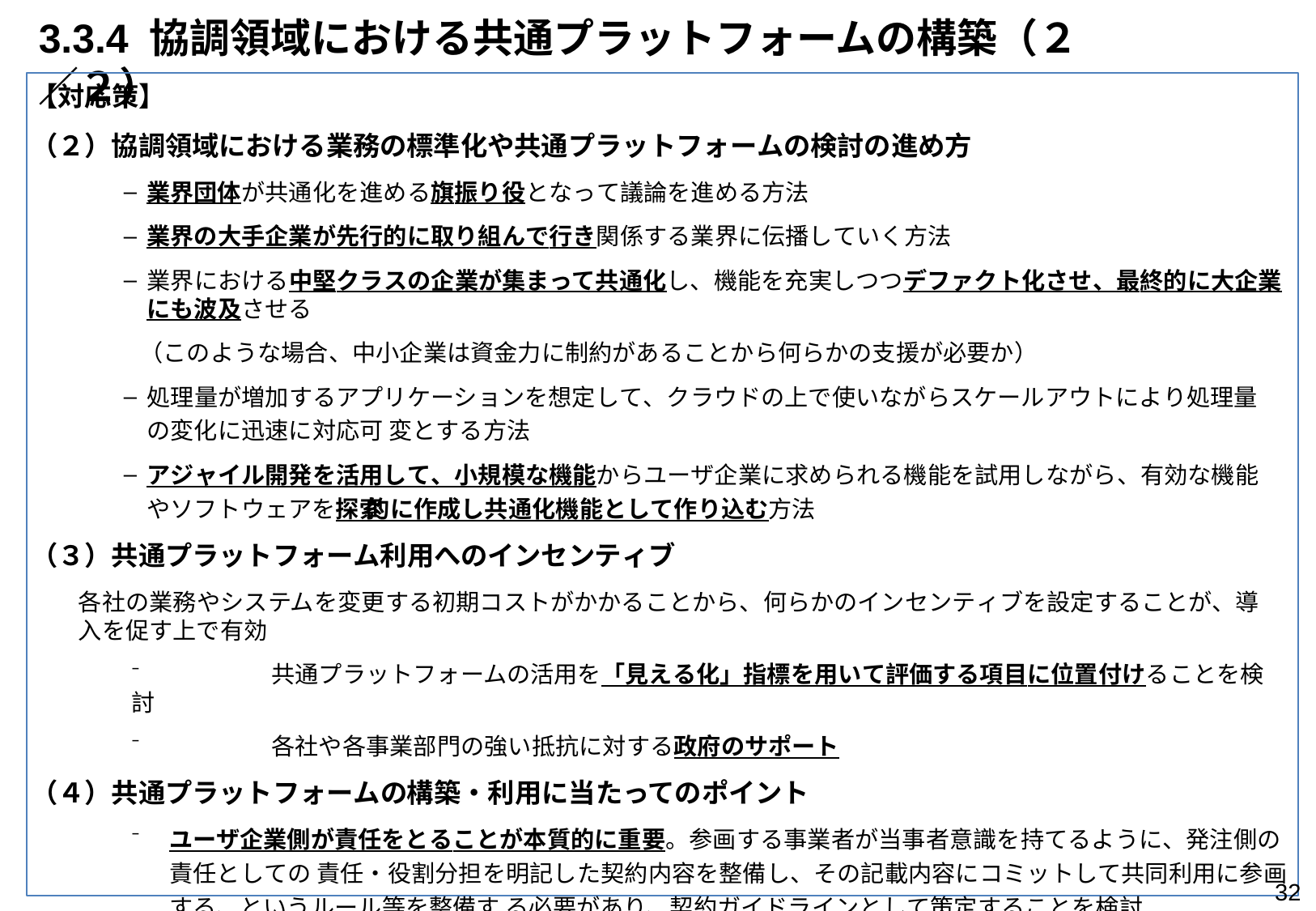

# 3.3.4 協調領域における共通プラットフォームの構築（２／２）
【対応策】
（２）協調領域における業務の標準化や共通プラットフォームの検討の進め方
業界団体が共通化を進める旗振り役となって議論を進める方法
業界の大手企業が先行的に取り組んで行き関係する業界に伝播していく方法
業界における中堅クラスの企業が集まって共通化し、機能を充実しつつデファクト化させ、最終的に大企業にも波及させる
（このような場合、中小企業は資金力に制約があることから何らかの支援が必要か）
処理量が増加するアプリケーションを想定して、クラウドの上で使いながらスケールアウトにより処理量の変化に迅速に対応可 変とする方法
アジャイル開発を活用して、小規模な機能からユーザ企業に求められる機能を試用しながら、有効な機能やソフトウェアを探索 的に作成し共通化機能として作り込む方法
（３）共通プラットフォーム利用へのインセンティブ
各社の業務やシステムを変更する初期コストがかかることから、何らかのインセンティブを設定することが、導入を促す上で有効
⁻	共通プラットフォームの活用を「見える化」指標を用いて評価する項目に位置付けることを検討
⁻	各社や各事業部門の強い抵抗に対する政府のサポート
（４）共通プラットフォームの構築・利用に当たってのポイント
⁻	ユーザ企業側が責任をとることが本質的に重要。参画する事業者が当事者意識を持てるように、発注側の責任としての 責任・役割分担を明記した契約内容を整備し、その記載内容にコミットして共同利用に参画する、というルール等を整備す る必要があり、契約ガイドラインとして策定することを検討
⁻	共通プラットフォームの構築・利用に当たっては、業務を変え、既存システムを捨てる覚悟が必要

32